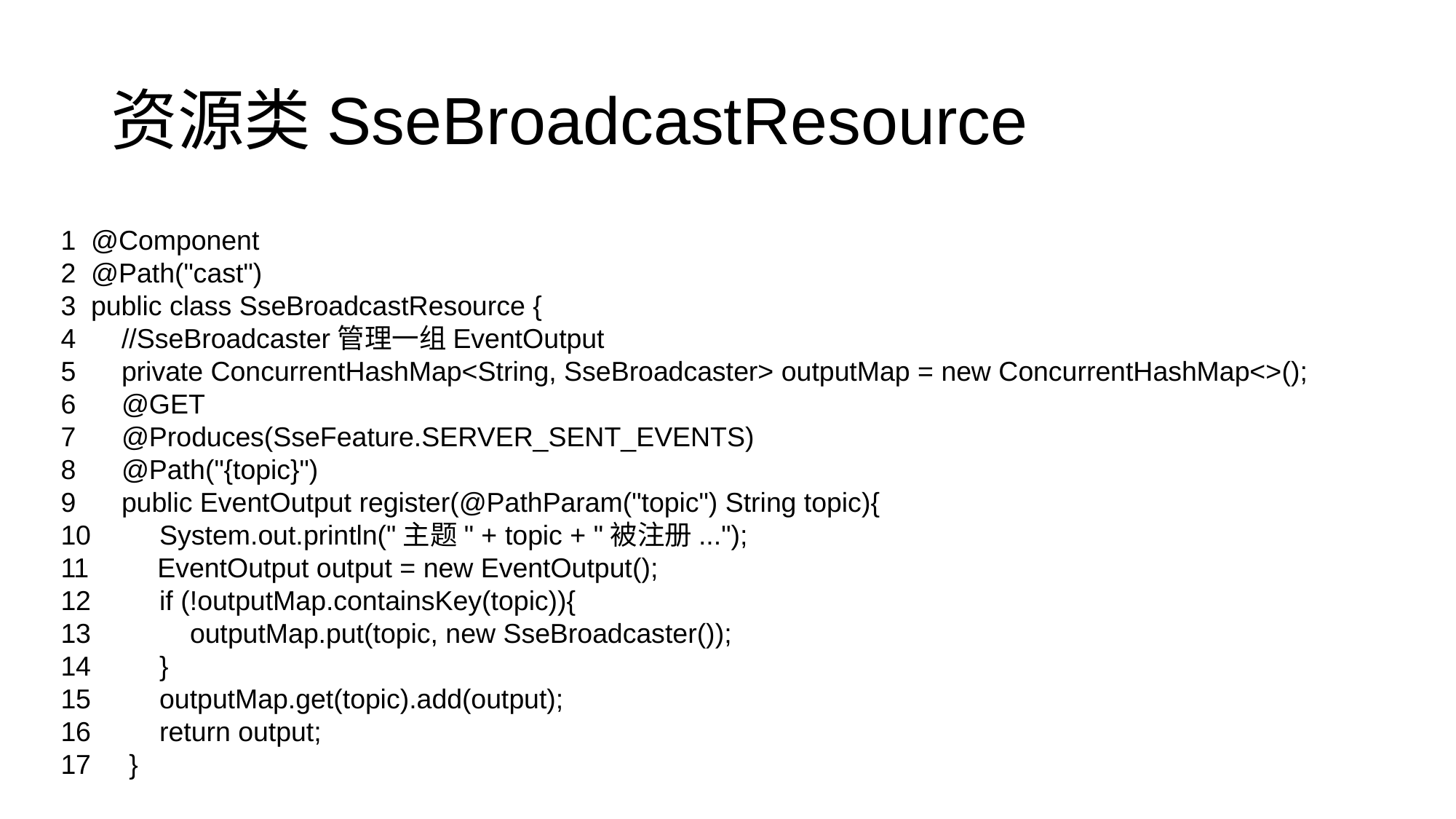

# 资源类SseBroadcastResource
1  @Component
2  @Path("cast")
3  public class SseBroadcastResource {
4      //SseBroadcaster管理一组EventOutput
5      private ConcurrentHashMap<String, SseBroadcaster> outputMap = new ConcurrentHashMap<>();
6      @GET
7      @Produces(SseFeature.SERVER_SENT_EVENTS)
8      @Path("{topic}")
9      public EventOutput register(@PathParam("topic") String topic){
10         System.out.println("主题" + topic + "被注册...");
11         EventOutput output = new EventOutput();
12         if (!outputMap.containsKey(topic)){
13             outputMap.put(topic, new SseBroadcaster());
14         }
15         outputMap.get(topic).add(output);
16         return output;
17     }